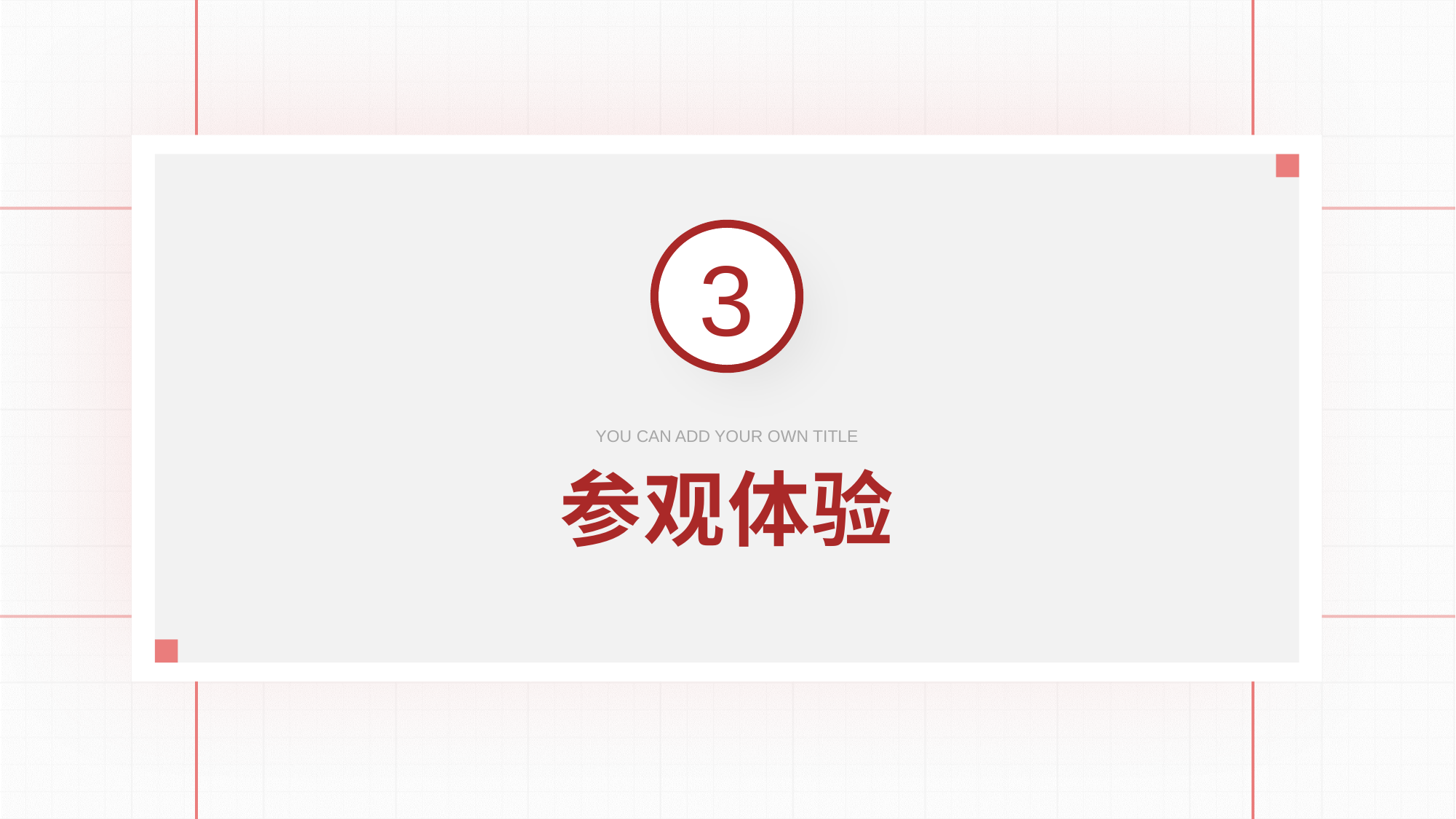

3
YOU CAN ADD YOUR OWN TITLE
参观体验